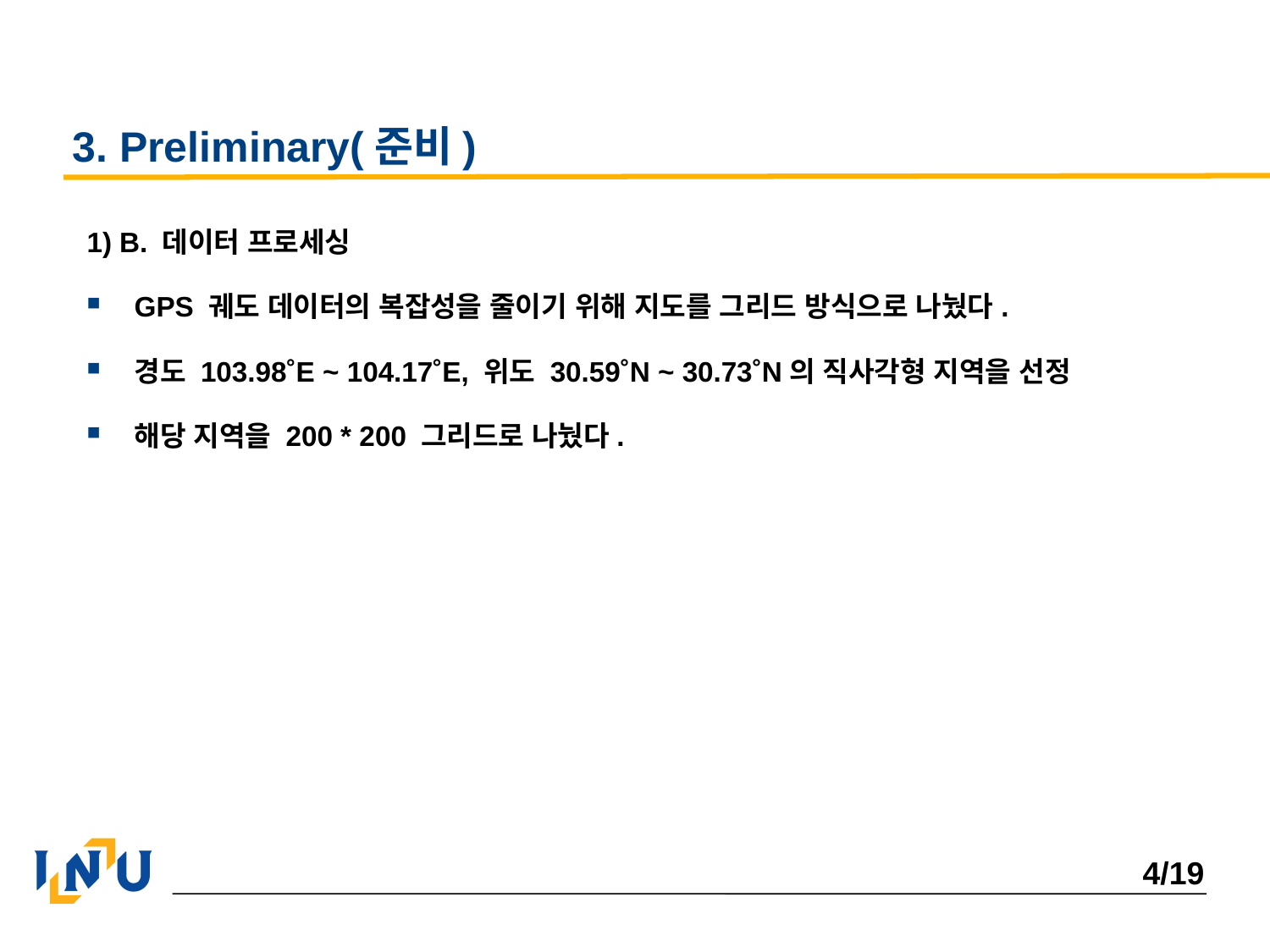

# 3. Preliminary(준비)
1) B. 데이터 프로세싱
GPS 궤도 데이터의 복잡성을 줄이기 위해 지도를 그리드 방식으로 나눴다.
경도 103.98˚E ~ 104.17˚E, 위도 30.59˚N ~ 30.73˚N의 직사각형 지역을 선정
해당 지역을 200 * 200 그리드로 나눴다.